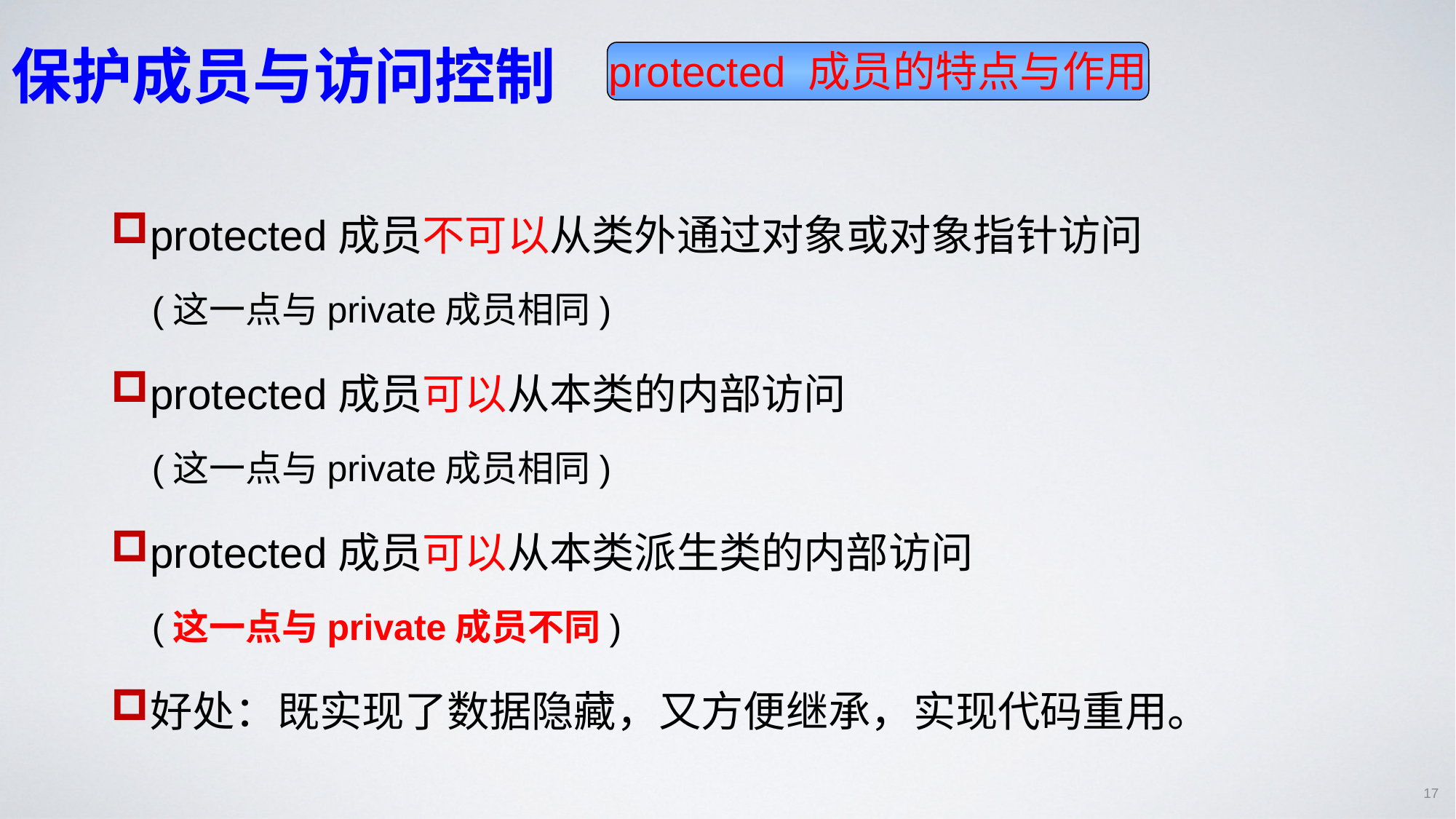

# 保护成员与访问控制
protected 成员的特点与作用

protected成员不可以从类外通过对象或对象指针访问
(这一点与private成员相同)
protected成员可以从本类的内部访问
(这一点与private成员相同)
protected成员可以从本类派生类的内部访问
(这一点与private成员不同)
好处：既实现了数据隐藏，又方便继承，实现代码重用。

17